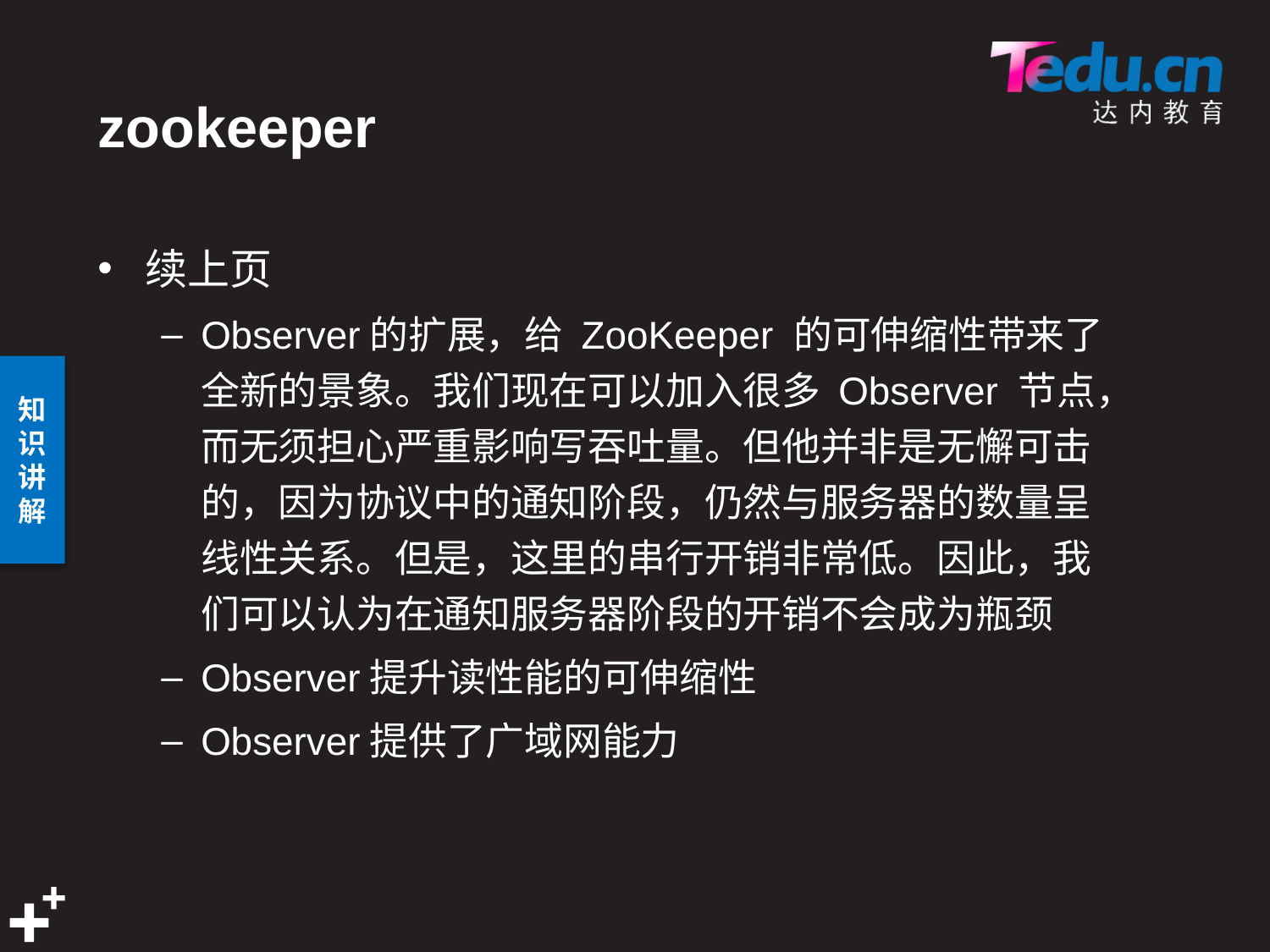

# zookeeper
续上页
Observer的扩展，给 ZooKeeper 的可伸缩性带来了全新的景象。我们现在可以加入很多 Observer 节点，而无须担心严重影响写吞吐量。但他并非是无懈可击的，因为协议中的通知阶段，仍然与服务器的数量呈线性关系。但是，这里的串行开销非常低。因此，我们可以认为在通知服务器阶段的开销不会成为瓶颈
Observer提升读性能的可伸缩性
Observer提供了广域网能力